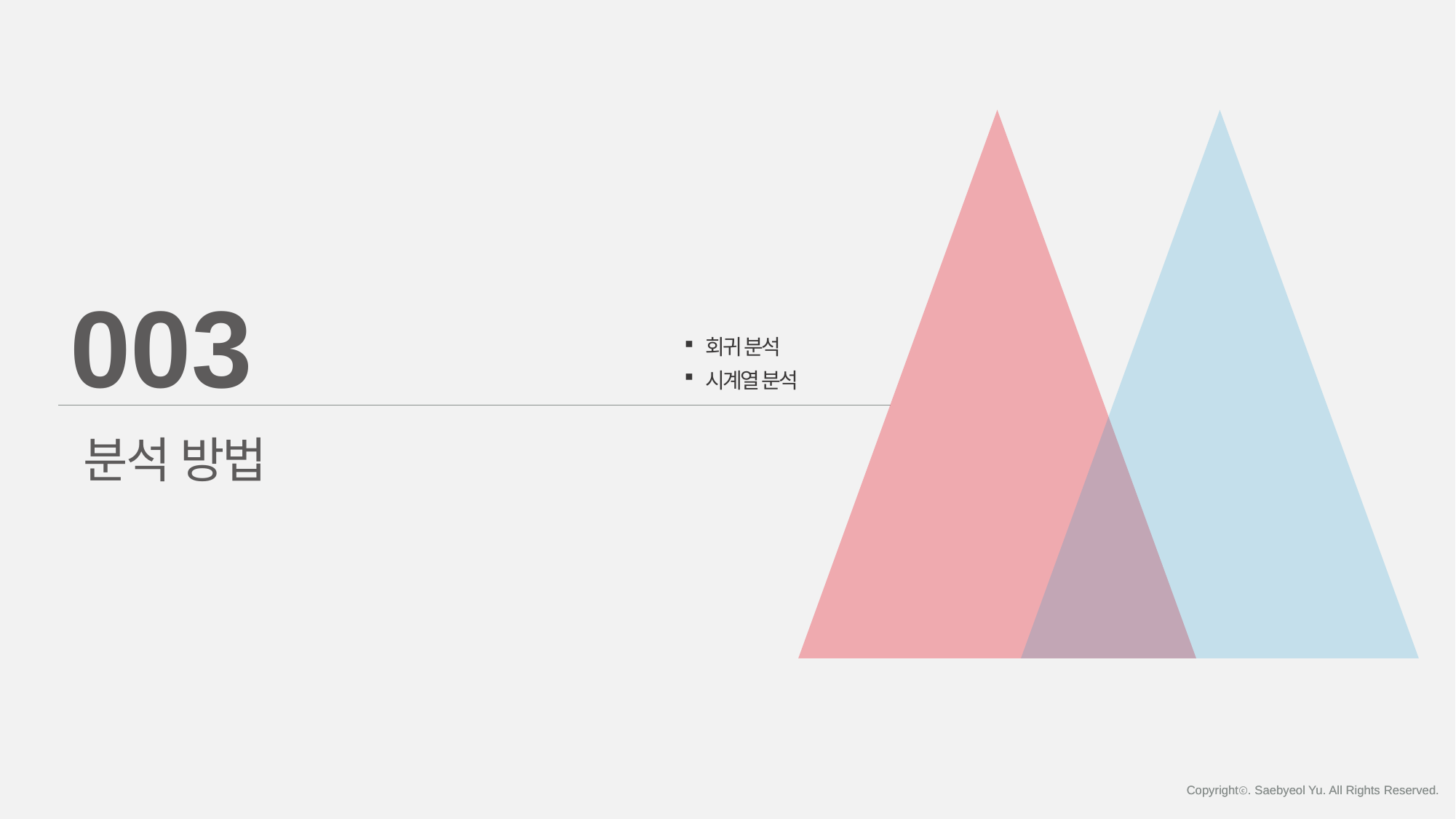

003
회귀 분석
시계열 분석
분석 방법
Copyrightⓒ. Saebyeol Yu. All Rights Reserved.